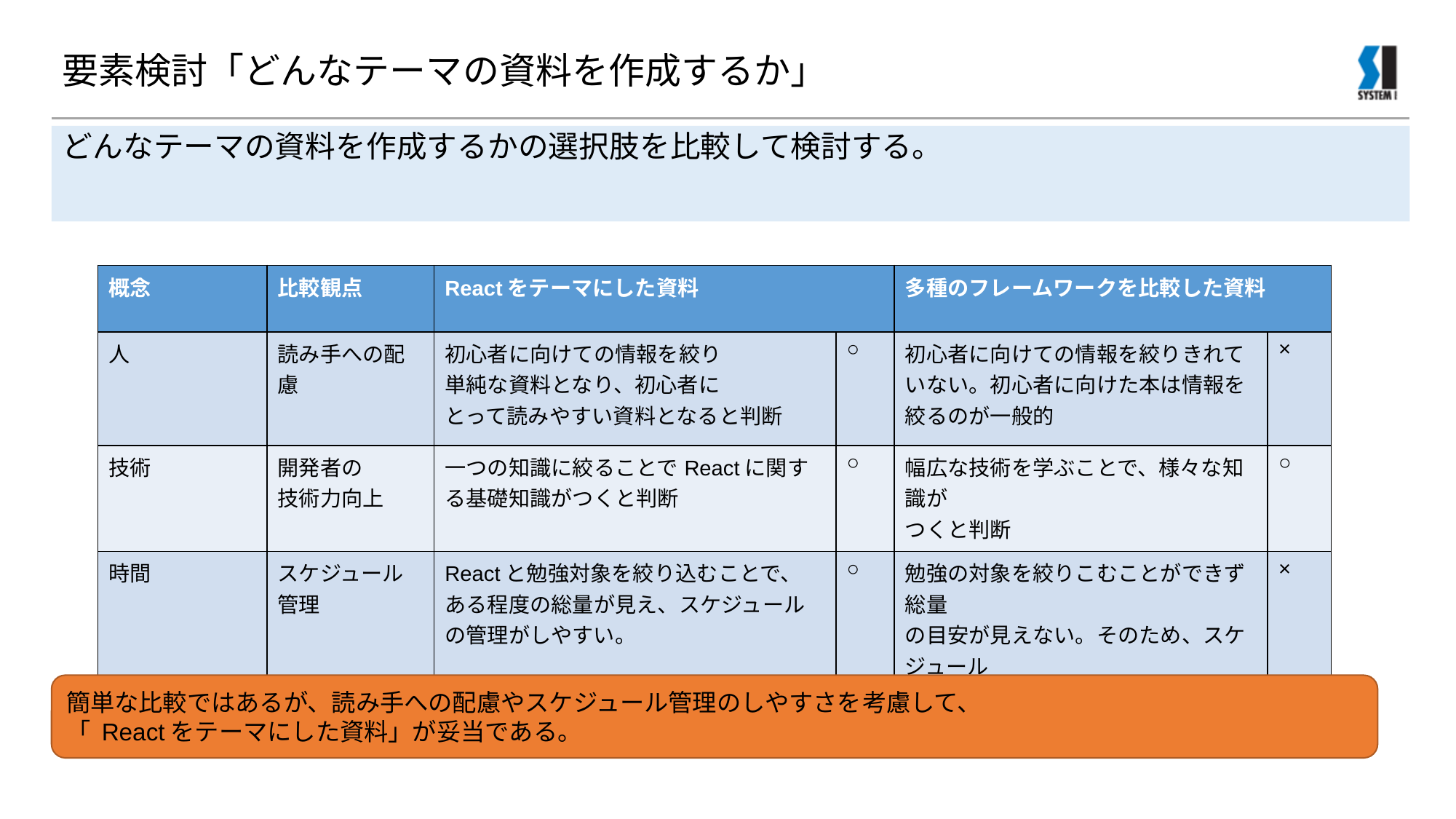

# 要素検討「どんなテーマの資料を作成するか」
どんなテーマの資料を作成するかの選択肢を比較して検討する。
| 概念 | 比較観点 | Reactをテーマにした資料 |  | 多種のフレームワークを比較した資料 |  |
| --- | --- | --- | --- | --- | --- |
| 人 | 読み手への配慮 | 初心者に向けての情報を絞り 単純な資料となり、初心者に とって読みやすい資料となると判断 | ○ | 初心者に向けての情報を絞りきれていない。初心者に向けた本は情報を絞るのが一般的 | × |
| 技術 | 開発者の 技術力向上 | 一つの知識に絞ることでReactに関する基礎知識がつくと判断 | ○ | 幅広な技術を学ぶことで、様々な知識が つくと判断 | ○ |
| 時間 | スケジュール管理 | Reactと勉強対象を絞り込むことで、 ある程度の総量が見え、スケジュールの管理がしやすい。 | ○ | 勉強の対象を絞りこむことができず総量 の目安が見えない。そのため、スケジュール 管理が困難を極める。 | × |
簡単な比較ではあるが、読み手への配慮やスケジュール管理のしやすさを考慮して、
「 Reactをテーマにした資料」が妥当である。